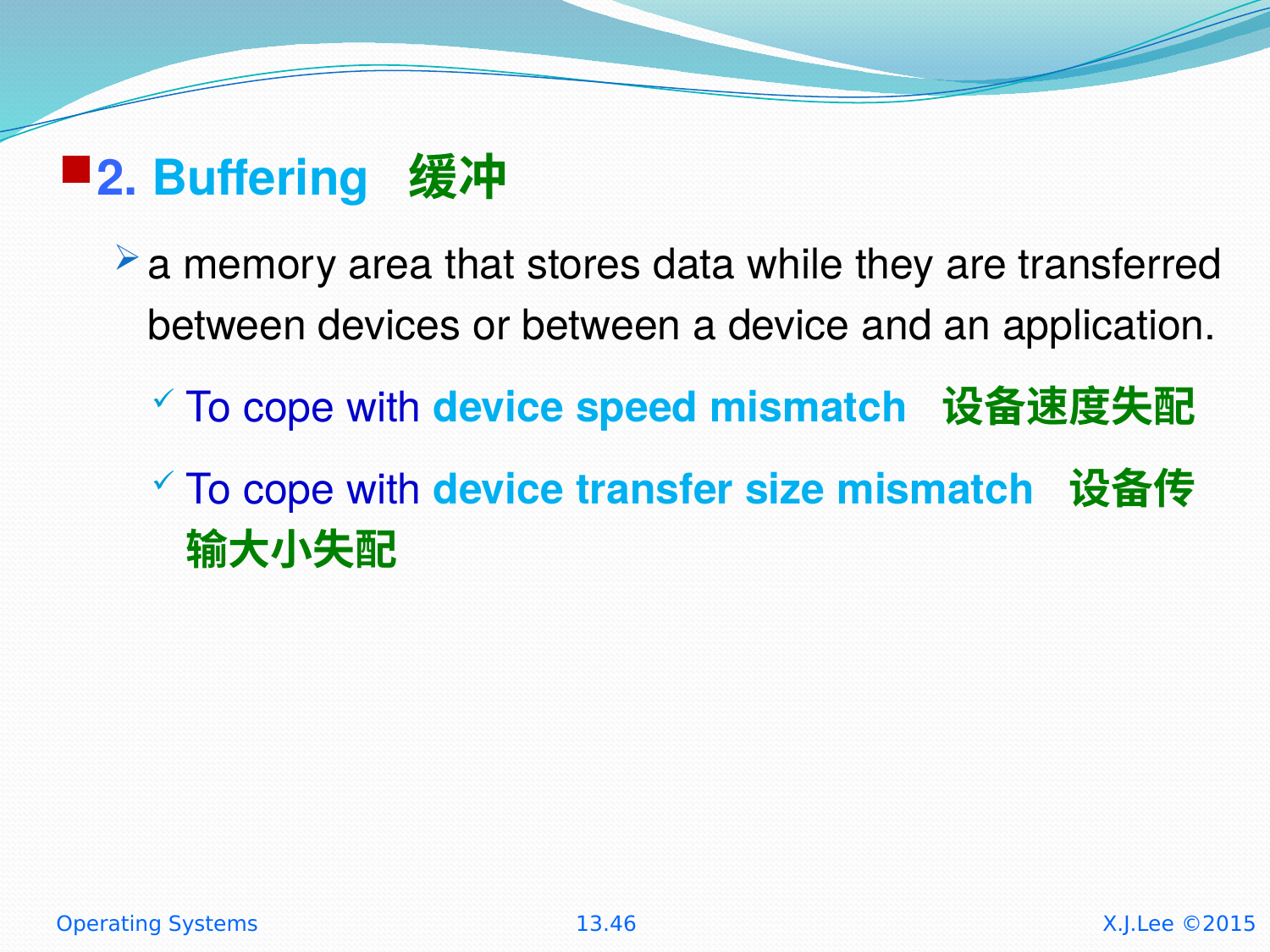

2. Buffering  缓冲
a memory area that stores data while they are transferred between devices or between a device and an application.
To cope with device speed mismatch  设备速度失配
To cope with device transfer size mismatch  设备传输大小失配
Operating Systems
13.46
X.J.Lee ©2015